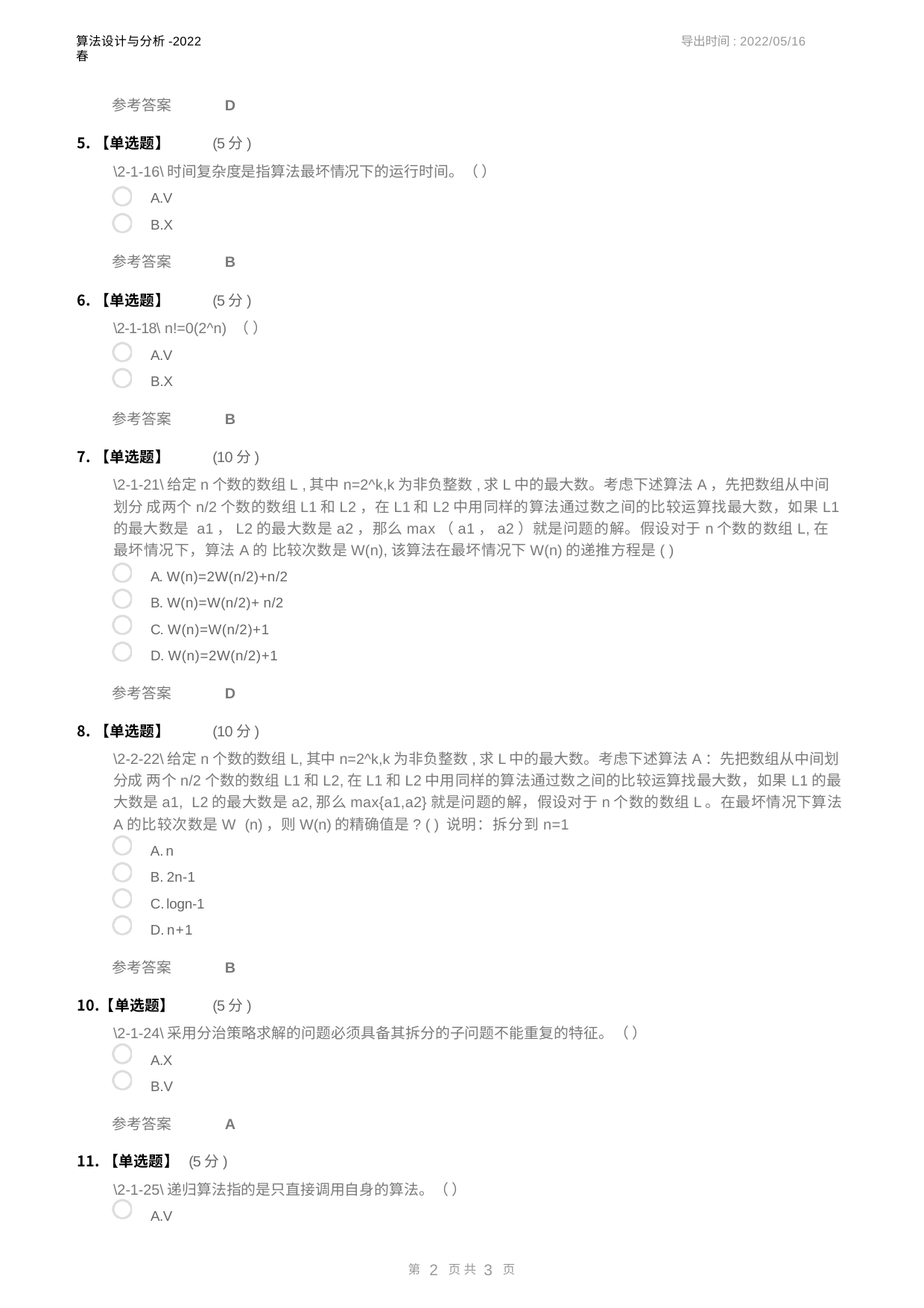

算法设计与分析-2022春
导出时间: 2022/05/16
参考答案	D

【单选题】	(5分)
\2-1-16\时间复杂度是指算法最坏情况下的运行时间。（ ）
A.V
B.X

参考答案	B

【单选题】	(5分)
\2-1-18\ n!=0(2^n) （ ）
A.V
B.X

参考答案	B

【单选题】	(10分)
\2-1-21\给定n个数的数组L ,其中n=2^k,k为非负整数,求L中的最大数。考虑下述算法A，先把数组从中间划分 成两个n/2个数的数组L1和L2，在L1和L2中用同样的算法通过数之间的比较运算找最大数，如果L1的最大数是 a1，L2的最大数是a2，那么max（a1，a2）就是问题的解。假设对于n个数的数组L,在最坏情况下，算法A的 比较次数是W(n),该算法在最坏情况下W(n)的递推方程是( )
A. W(n)=2W(n/2)+n/2
B. W(n)=W(n/2)+ n/2
C. W(n)=W(n/2)+1
D. W(n)=2W(n/2)+1

参考答案	D

【单选题】	(10分)
\2-2-22\给定n个数的数组L,其中n=2^k,k为非负整数,求L中的最大数。考虑下述算法A：先把数组从中间划分成 两个n/2个数的数组L1和L2,在L1和L2中用同样的算法通过数之间的比较运算找最大数，如果L1的最大数是a1,  L2的最大数是a2,那么max{a1,a2}就是问题的解，假设对于n个数的数组L。在最坏情况下算法A的比较次数是W  (n)，则W(n)的精确值是? ( ) 说明：拆分到n=1
n
2n-1
logn-1
n+1

参考答案	B

【单选题】	(5分)
\2-1-24\采用分治策略求解的问题必须具备其拆分的子问题不能重复的特征。（ ）
A.X
B.V

参考答案	A
【单选题】 (5分)
\2-1-25\递归算法指的是只直接调用自身的算法。（ ）
A.V

第	页共	页
2
3